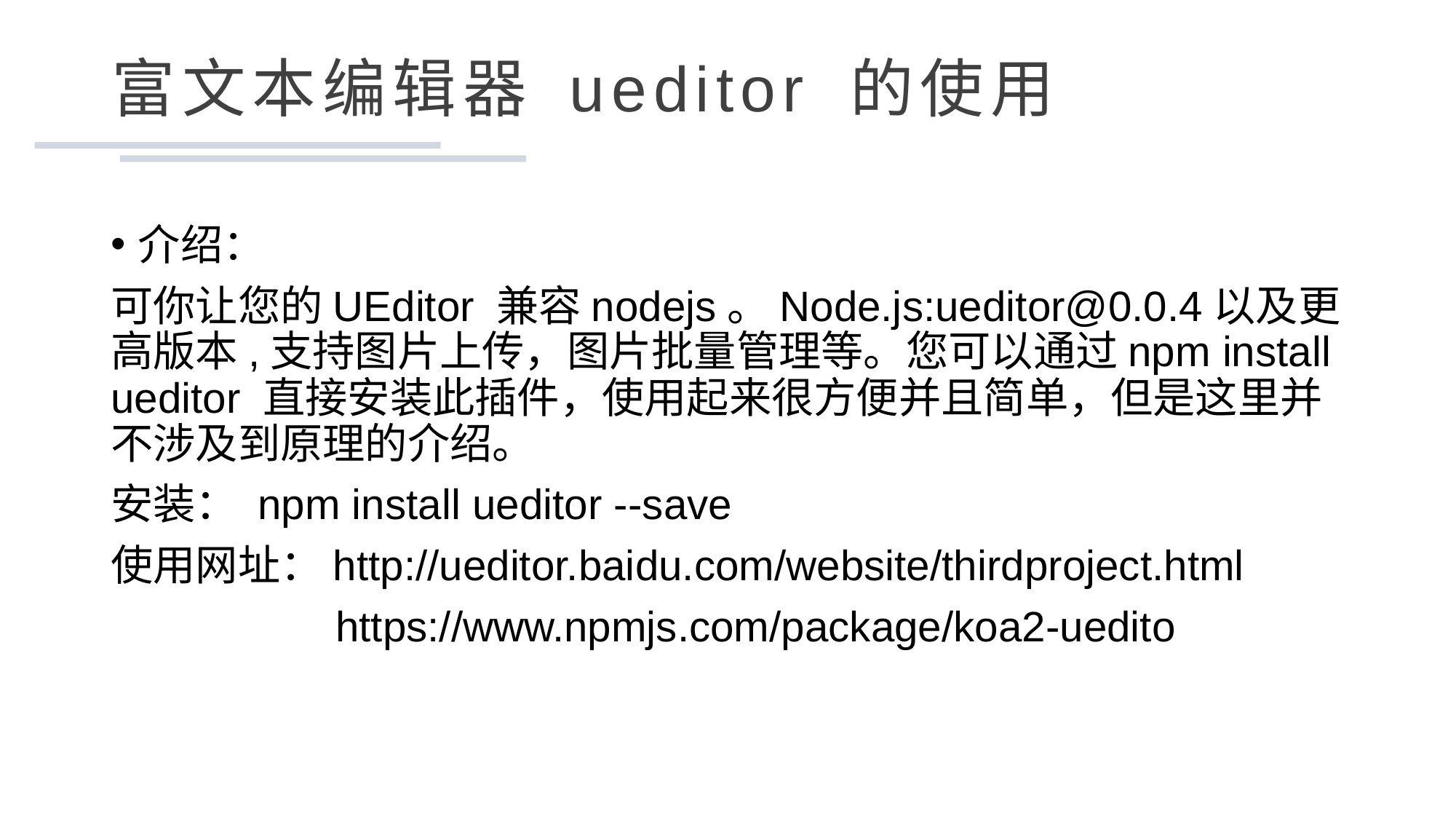

富文本编辑器 ueditor 的使用

介绍：
可你让您的UEditor 兼容nodejs。Node.js:ueditor@0.0.4以及更高版本,支持图片上传，图片批量管理等。您可以通过npm install ueditor 直接安装此插件，使用起来很方便并且简单，但是这里并不涉及到原理的介绍。
安装： npm install ueditor --save
使用网址：http://ueditor.baidu.com/website/thirdproject.html
                   https://www.npmjs.com/package/koa2-uedito